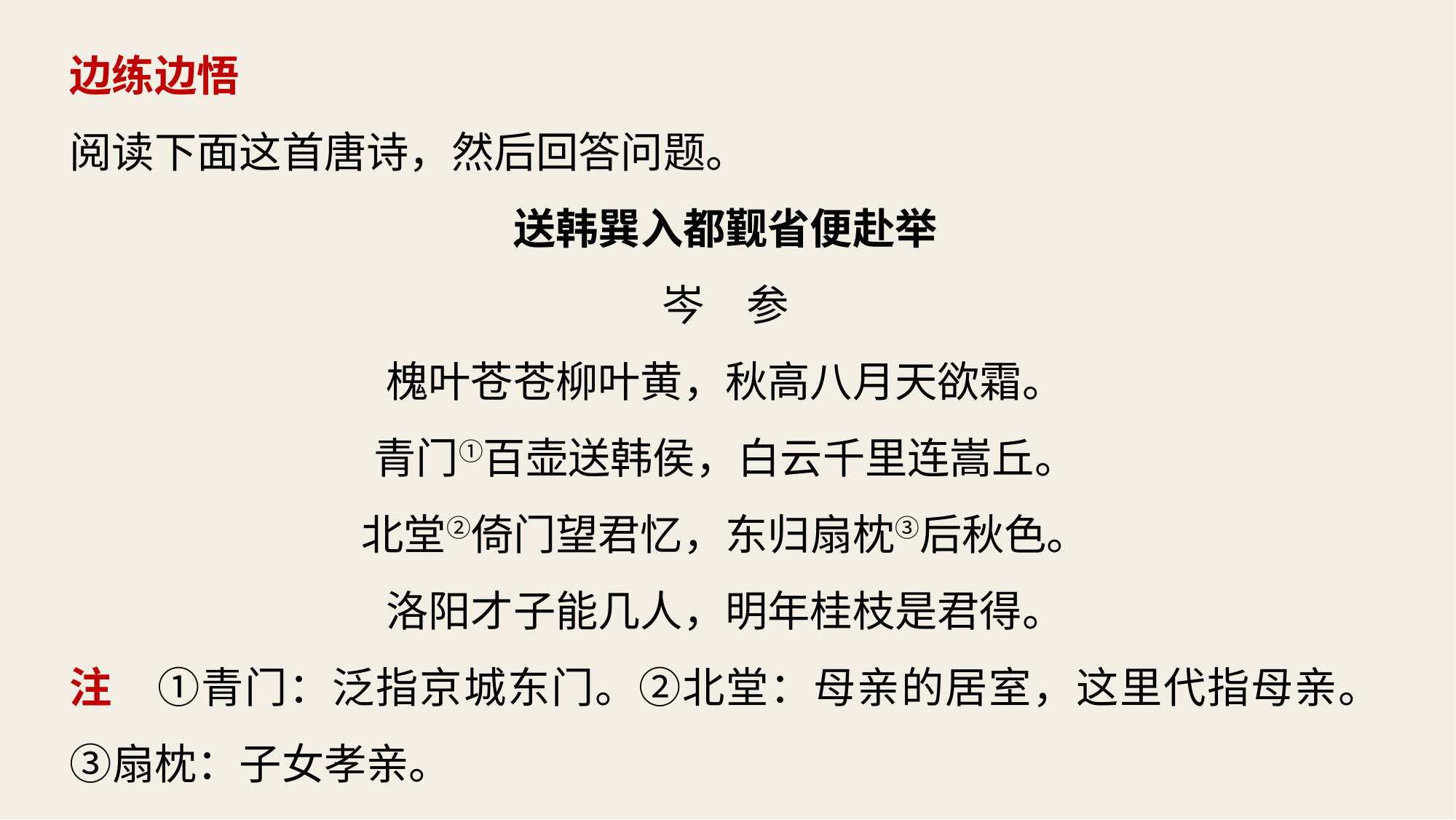

边练边悟
阅读下面这首唐诗，然后回答问题。
送韩巽入都觐省便赴举
岑　参
槐叶苍苍柳叶黄，秋高八月天欲霜。
青门①百壶送韩侯，白云千里连嵩丘。
北堂②倚门望君忆，东归扇枕③后秋色。
洛阳才子能几人，明年桂枝是君得。
注　①青门：泛指京城东门。②北堂：母亲的居室，这里代指母亲。③扇枕：子女孝亲。